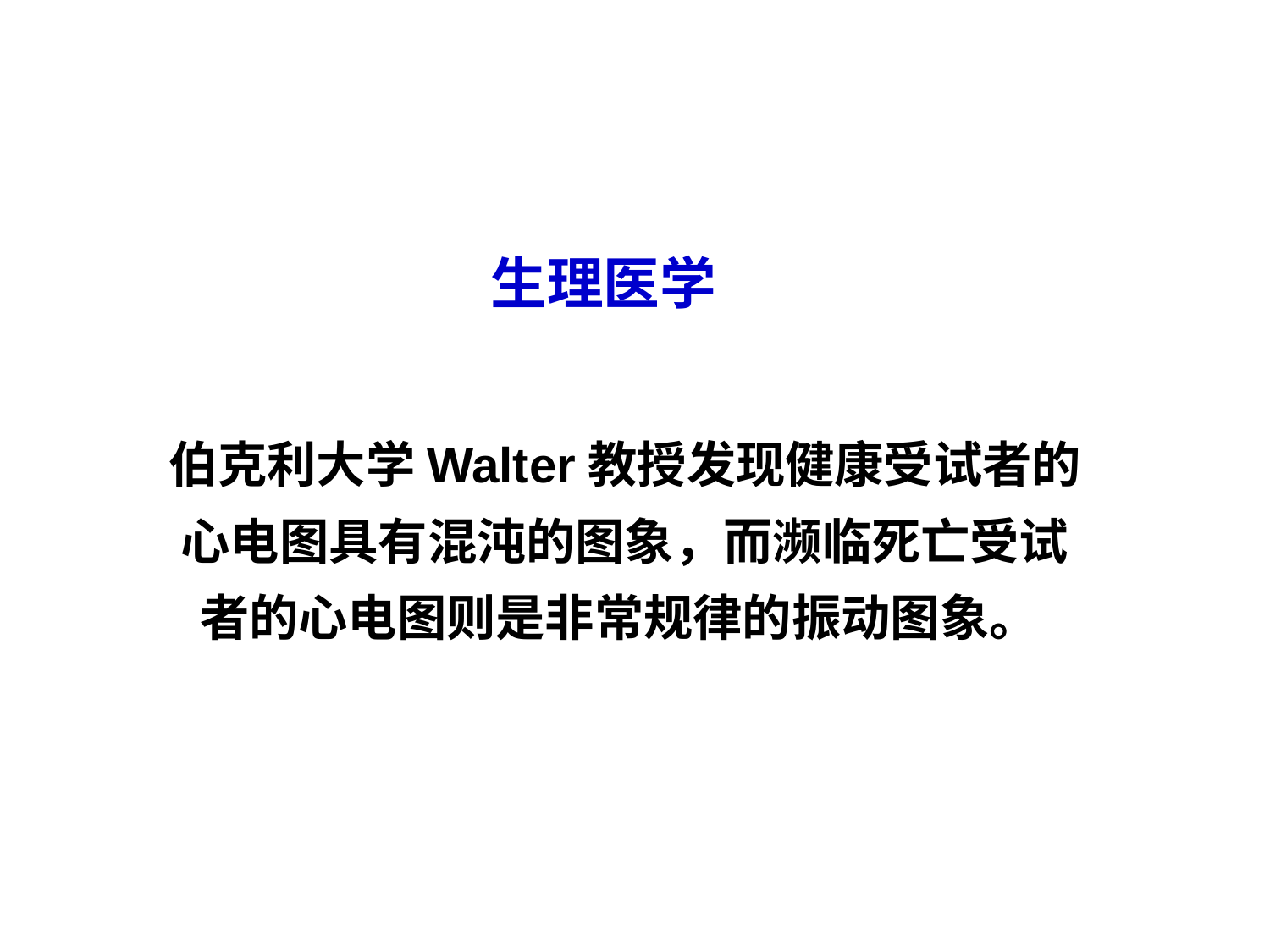

生理医学
伯克利大学Walter教授发现健康受试者的心电图具有混沌的图象，而濒临死亡受试者的心电图则是非常规律的振动图象。